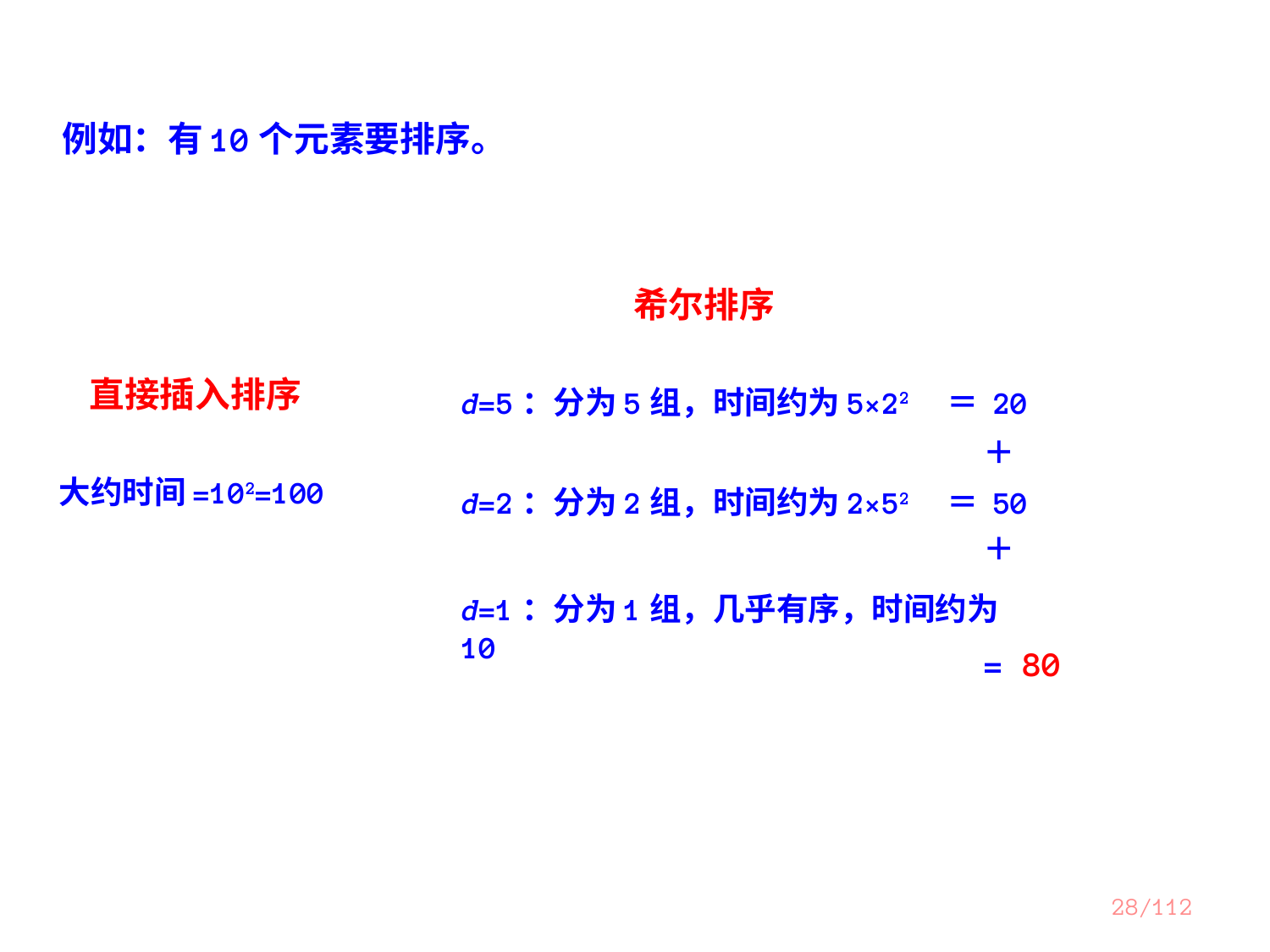

例如：有10个元素要排序。
希尔排序
d=5：分为5组，时间约为5×22   ＝ 20
＋
d=2：分为2组，时间约为2×52   ＝ 50
＋
d=1：分为1组，几乎有序，时间约为10
= 80
直接插入排序
大约时间=102=100
28/112